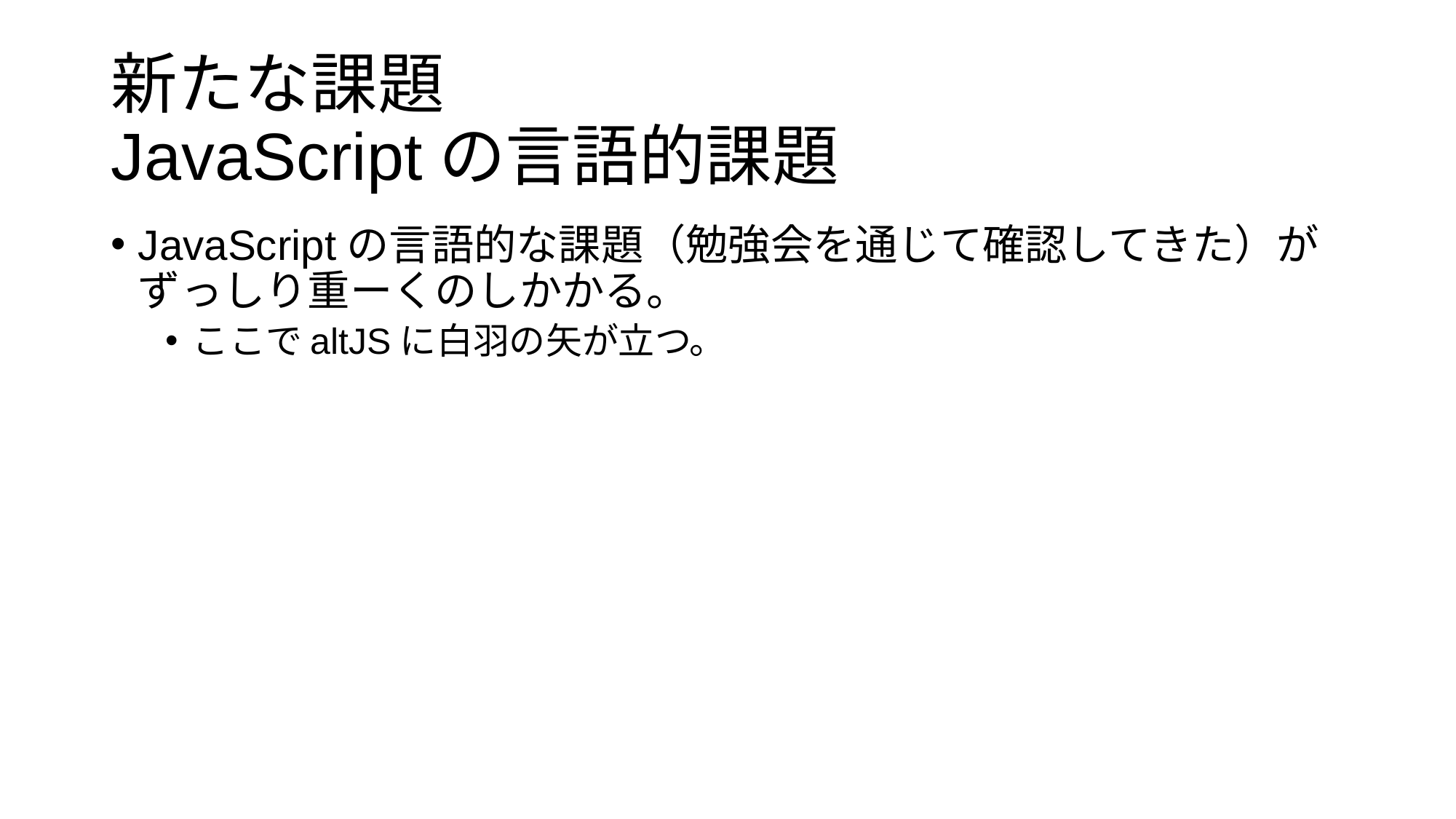

# 新たな課題 JavaScriptの言語的課題
JavaScriptの言語的な課題（勉強会を通じて確認してきた）がずっしり重ーくのしかかる。
ここでaltJSに白羽の矢が立つ。